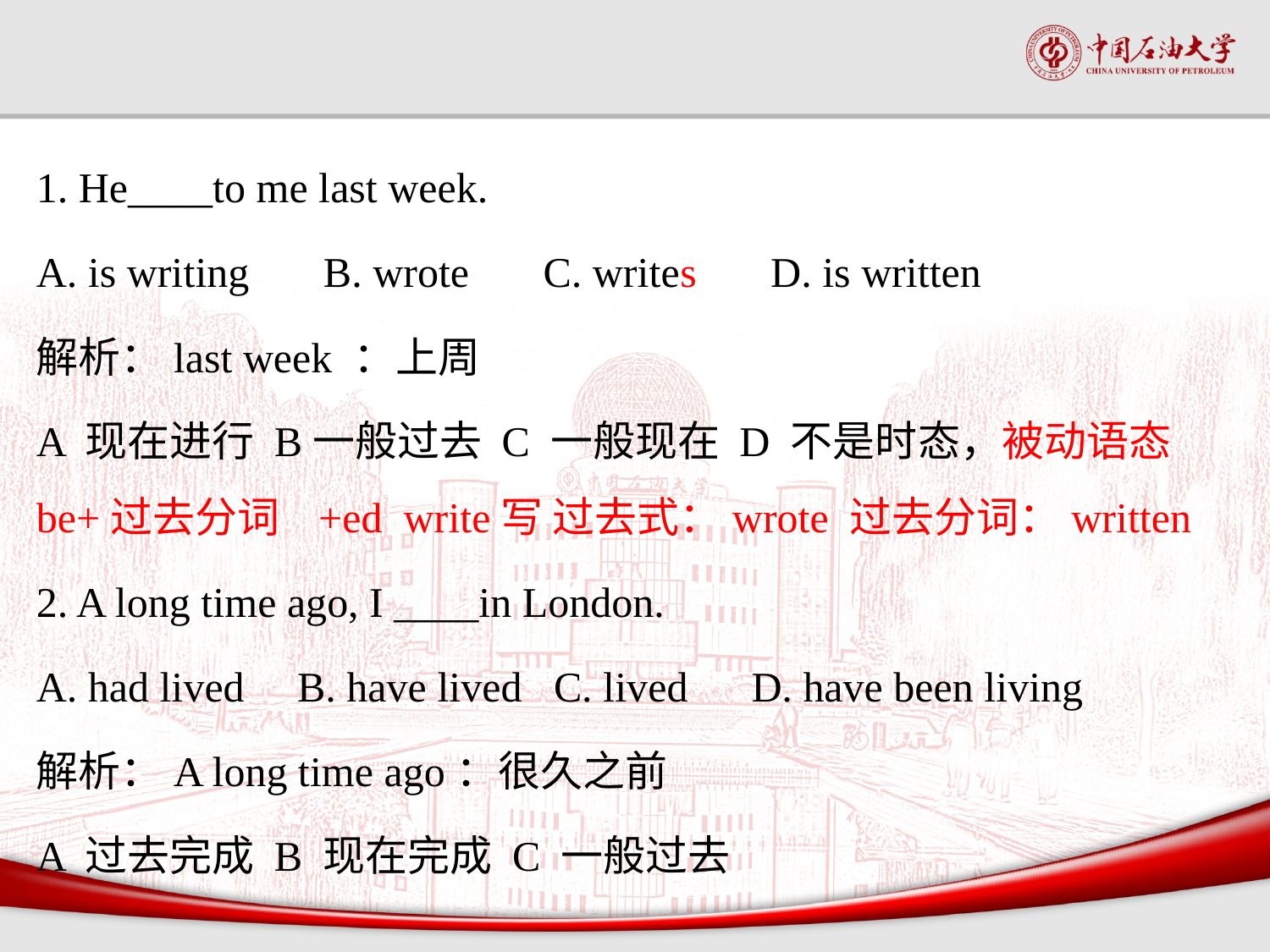

#
1. He____to me last week.
A. is writing       B. wrote       C. writes       D. is written
解析：last week ：上周
A 现在进行 B一般过去 C 一般现在 D 不是时态，被动语态 be+过去分词   +ed  write写 过去式：wrote 过去分词：written
2. A long time ago, I ____in London.
A. had lived     B. have lived   C. lived      D. have been living
解析：A long time ago：很久之前
A 过去完成 B 现在完成 C 一般过去